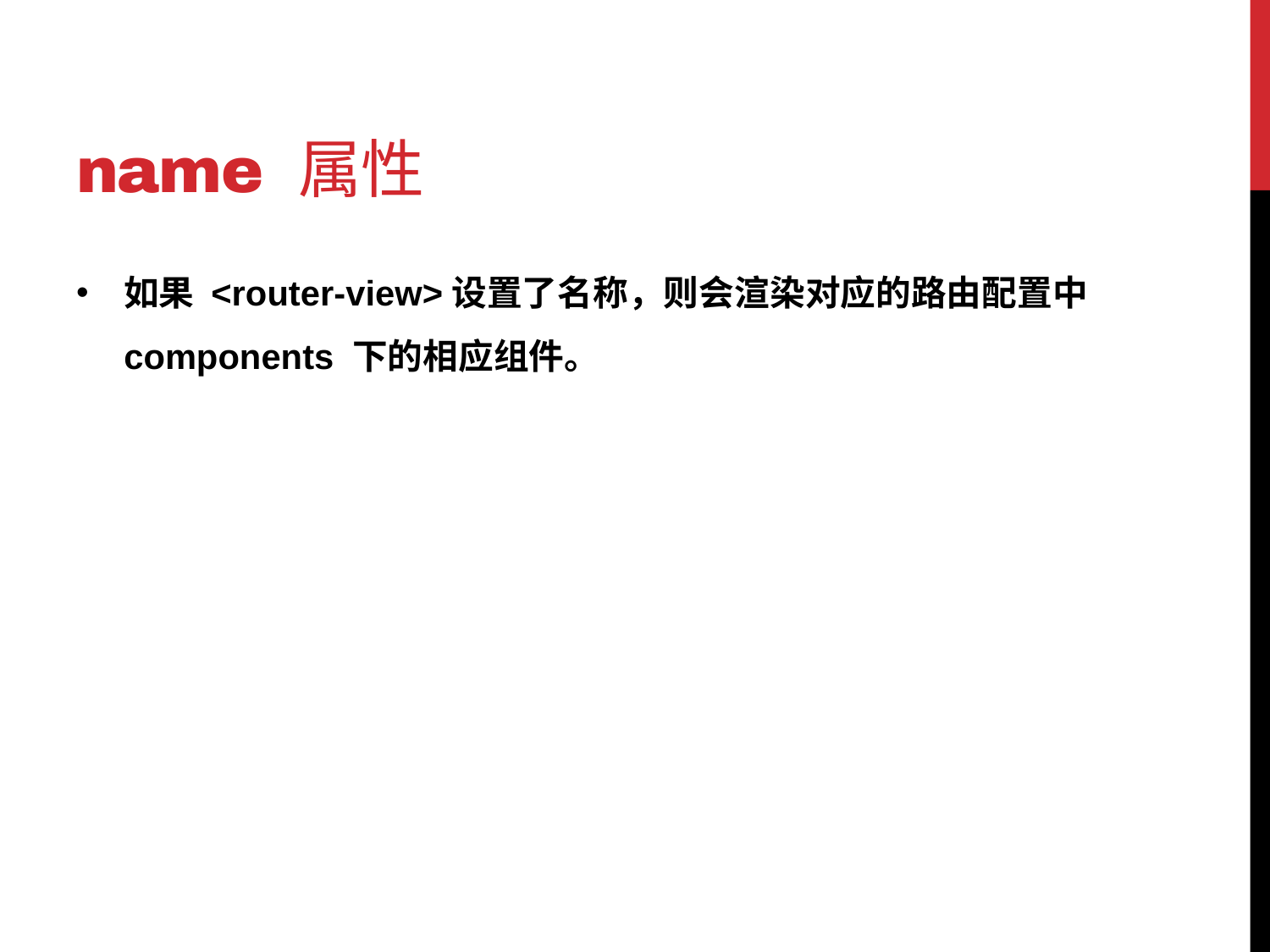

# name 属性
如果 <router-view>设置了名称，则会渲染对应的路由配置中 components 下的相应组件。